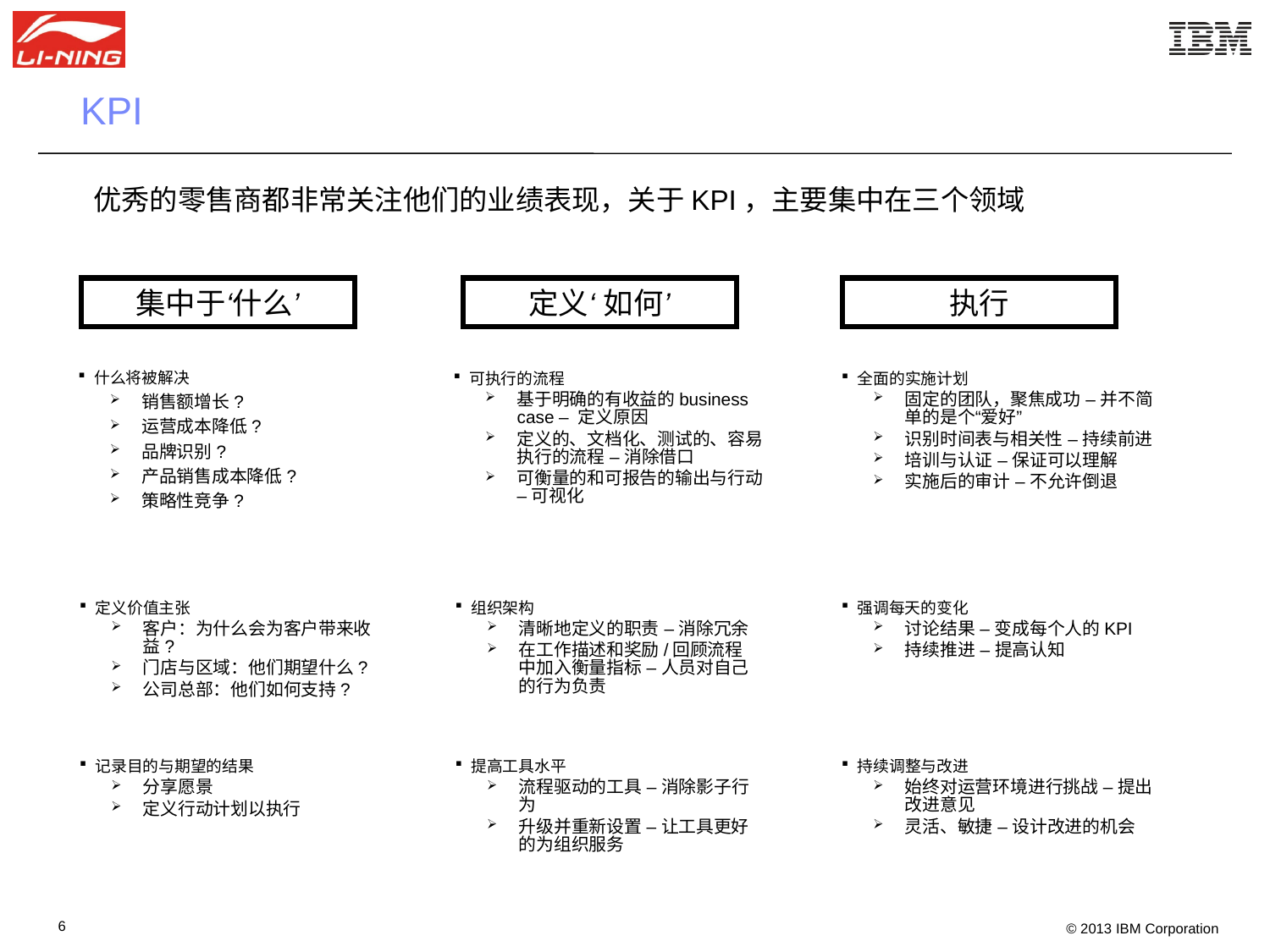

KPI
优秀的零售商都非常关注他们的业绩表现，关于KPI，主要集中在三个领域
集中于‘什么’
定义‘ 如何’
执行
什么将被解决
销售额增长?
运营成本降低?
品牌识别?
产品销售成本降低?
策略性竞争?
可执行的流程
基于明确的有收益的business case – 定义原因
定义的、文档化、测试的、容易执行的流程 – 消除借口
可衡量的和可报告的输出与行动 – 可视化
全面的实施计划
固定的团队，聚焦成功 – 并不简单的是个“爱好”
识别时间表与相关性 – 持续前进
培训与认证 – 保证可以理解
实施后的审计 – 不允许倒退
定义价值主张
客户：为什么会为客户带来收益?
门店与区域：他们期望什么?
公司总部：他们如何支持?

组织架构
清晰地定义的职责 – 消除冗余
在工作描述和奖励/回顾流程中加入衡量指标 – 人员对自己的行为负责
强调每天的变化
讨论结果 – 变成每个人的KPI
持续推进 – 提高认知
记录目的与期望的结果
分享愿景
定义行动计划以执行
提高工具水平
流程驱动的工具 – 消除影子行为
升级并重新设置 – 让工具更好的为组织服务
持续调整与改进
始终对运营环境进行挑战 – 提出改进意见
灵活、敏捷 – 设计改进的机会